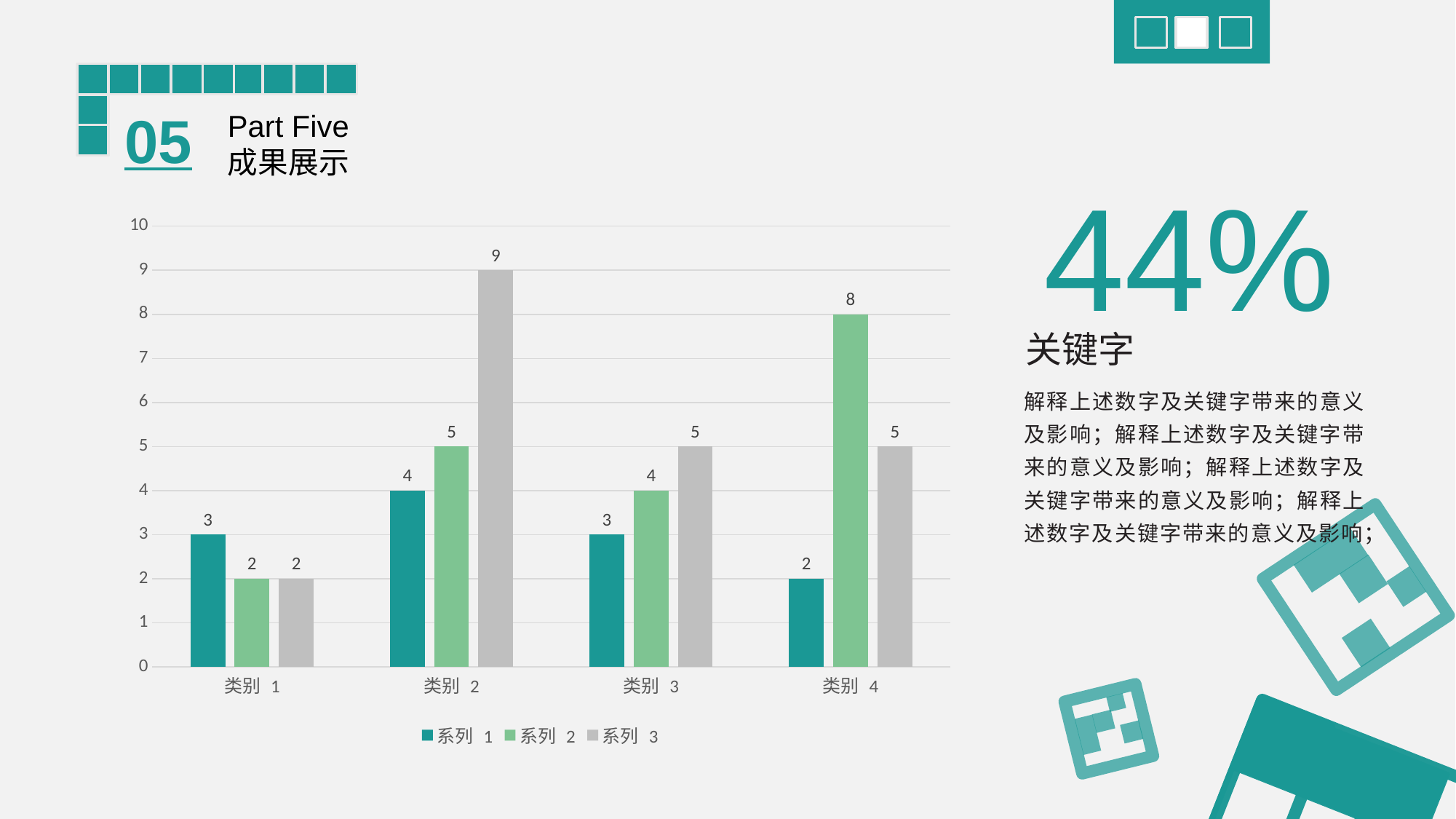

05
Part Five
成果展示
44%

### Chart

| Category | 系列 1 | 系列 2 | 系列 3 |
|---|---|---|---|
| 类别 1 | 3.0 | 2.0 | 2.0 |
| 类别 2 | 4.0 | 5.0 | 9.0 |
| 类别 3 | 3.0 | 4.0 | 5.0 |
| 类别 4 | 2.0 | 8.0 | 5.0 |
关键字
解释上述数字及关键字带来的意义及影响；解释上述数字及关键字带来的意义及影响；解释上述数字及关键字带来的意义及影响；解释上述数字及关键字带来的意义及影响；